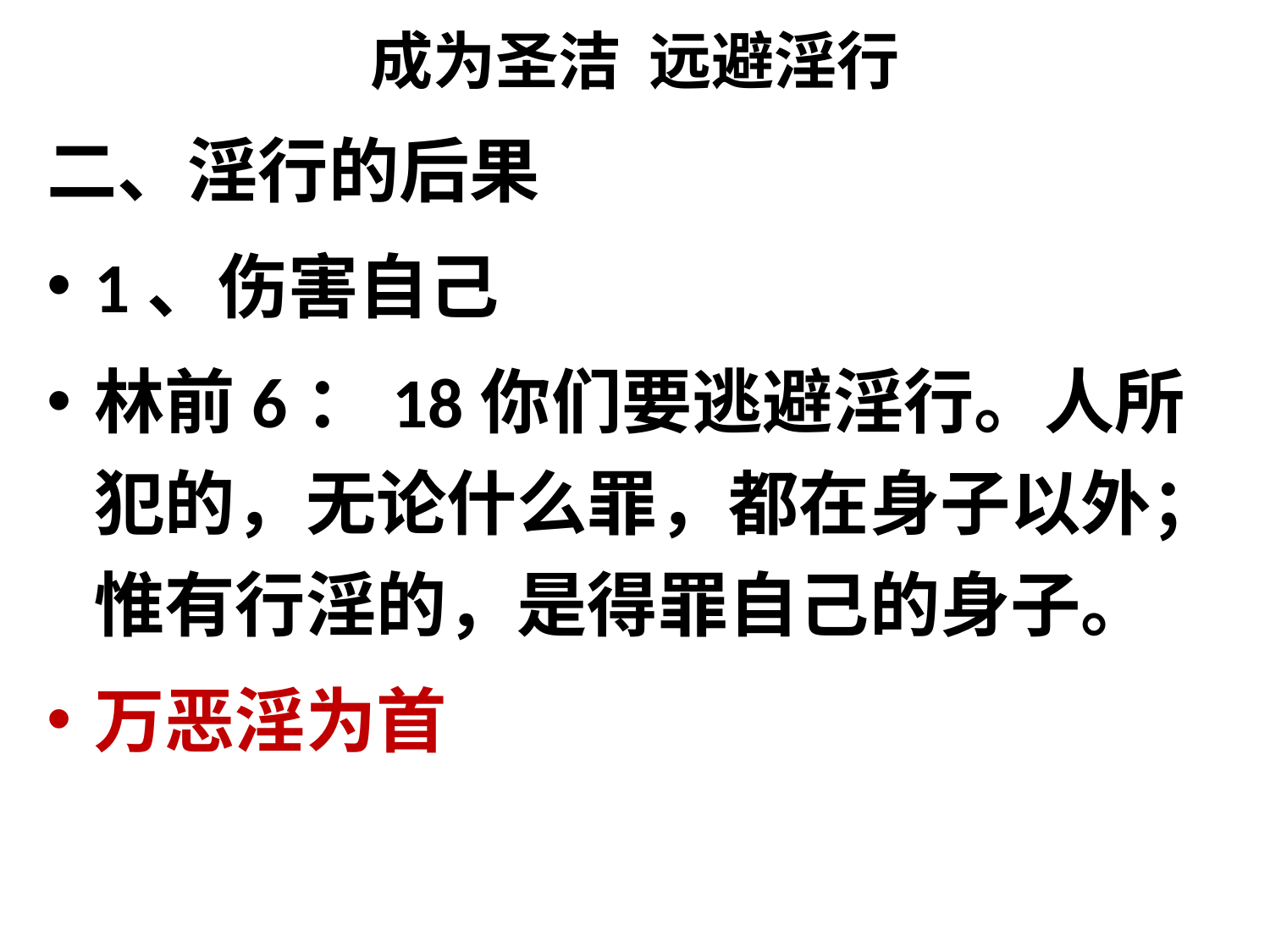

# 成为圣洁  远避淫行
二、淫行的后果
1、伤害自己
林前6：18你们要逃避淫行。人所犯的，无论什么罪，都在身子以外；惟有行淫的，是得罪自己的身子。
万恶淫为首